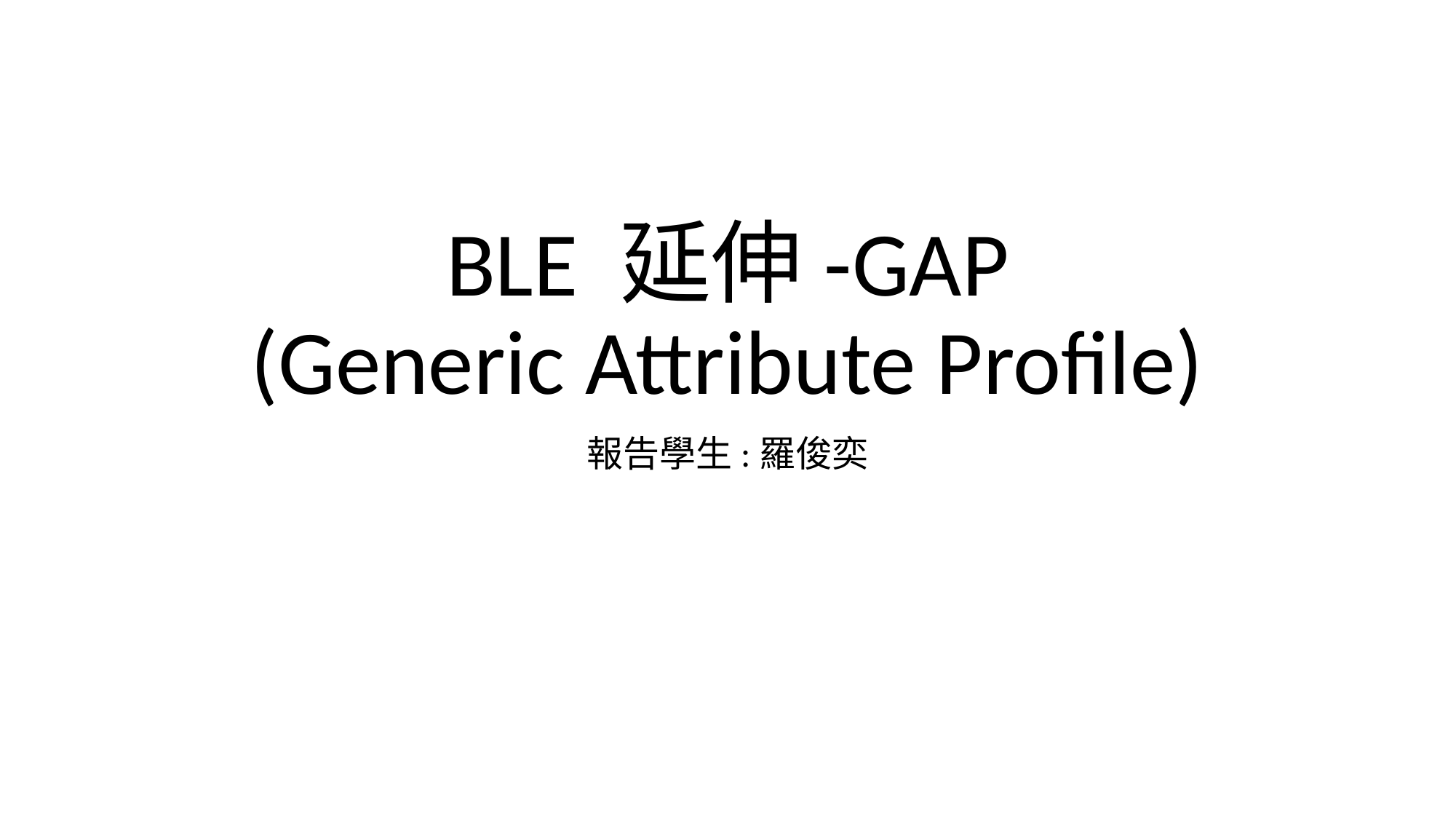

# BLE 延伸-GAP (Generic Attribute Profile)
報告學生:羅俊奕